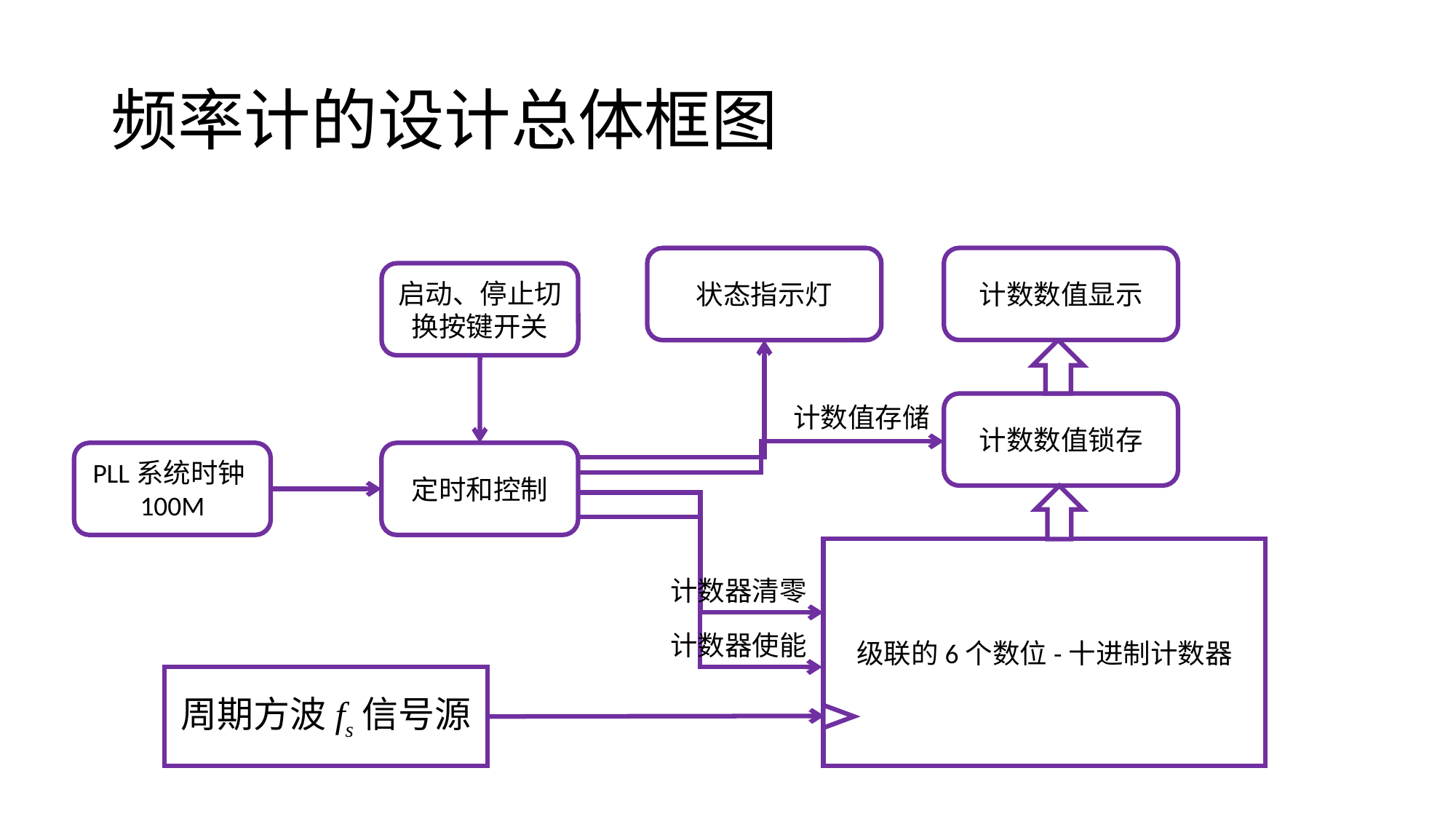

# 频率计的设计总体框图
计数数值显示
状态指示灯
启动、停止切换按键开关

计数数值锁存
计数值存储
PLL系统时钟100M
定时和控制

级联的6个数位-十进制计数器
计数器清零
计数器使能
周期方波fs信号源